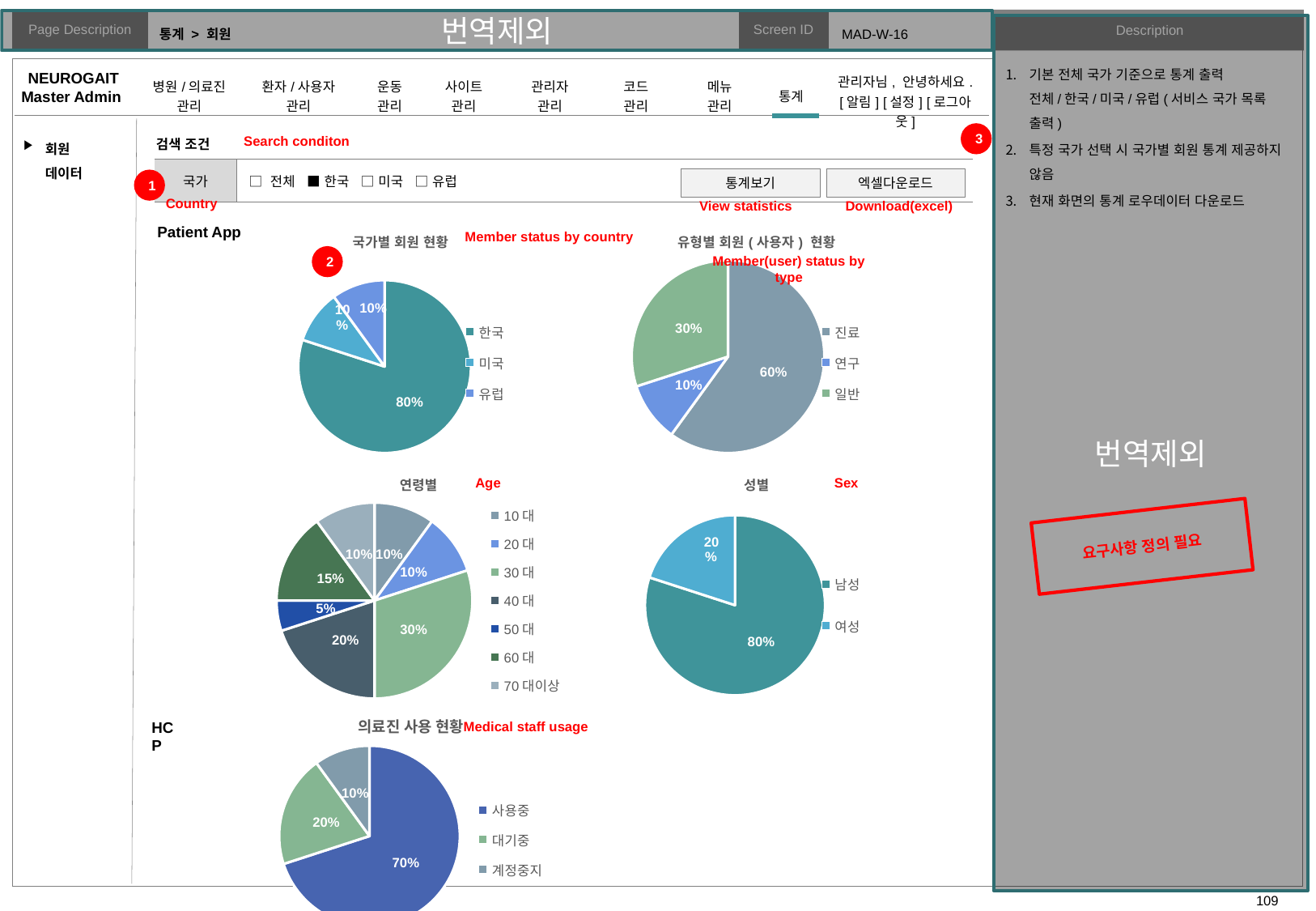

# 통계 > 회원
MAD-W-16
기본 전체 국가 기준으로 통계 출력
전체/한국/미국/유럽(서비스 국가 목록 출력)
특정 국가 선택 시 국가별 회원 통계 제공하지 않음
현재 화면의 통계 로우데이터 다운로드
3
▶
검색 조건
Search conditon
Member
| 국가 | □ 전체 ■ 한국 □ 미국 □ 유럽 |
| --- | --- |
Data
통계보기
엑셀다운로드
1
Country
View statistics
Download(excel)

### Chart: 국가별 회원 현황

| Category | 회원 현황 |
|---|---|
| 한국 | 0.8 |
| 미국 | 0.1 |
| 유럽 | 0.1 |

### Chart: 유형별 회원(사용자) 현황

| Category | 회원 현황 |
|---|---|
| 진료 | 0.6 |
| 연구 | 0.1 |
| 일반 | 0.3 |
Patient App
Member status by country
2
Member(user) status by type

### Chart: 연령별

| Category | 회원 현황 |
|---|---|
| 10대 | 0.1 |
| 20대 | 0.1 |
| 30대 | 0.3 |
| 40대 | 0.2 |
| 50대 | 0.05 |
| 60대 | 0.15 |
| 70대이상 | 0.1 |

### Chart: 성별

| Category | 회원 현황 |
|---|---|
| 남성 | 0.8 |
| 여성 | 0.2 |
Age
Sex
요구사항 정의 필요

### Chart: 의료진 사용 현황

| Category | 회원 현황 |
|---|---|
| 사용중 | 0.7 |
| 대기중 | 0.2 |
| 계정중지 | 0.1 |
HCP
Medical staff usage